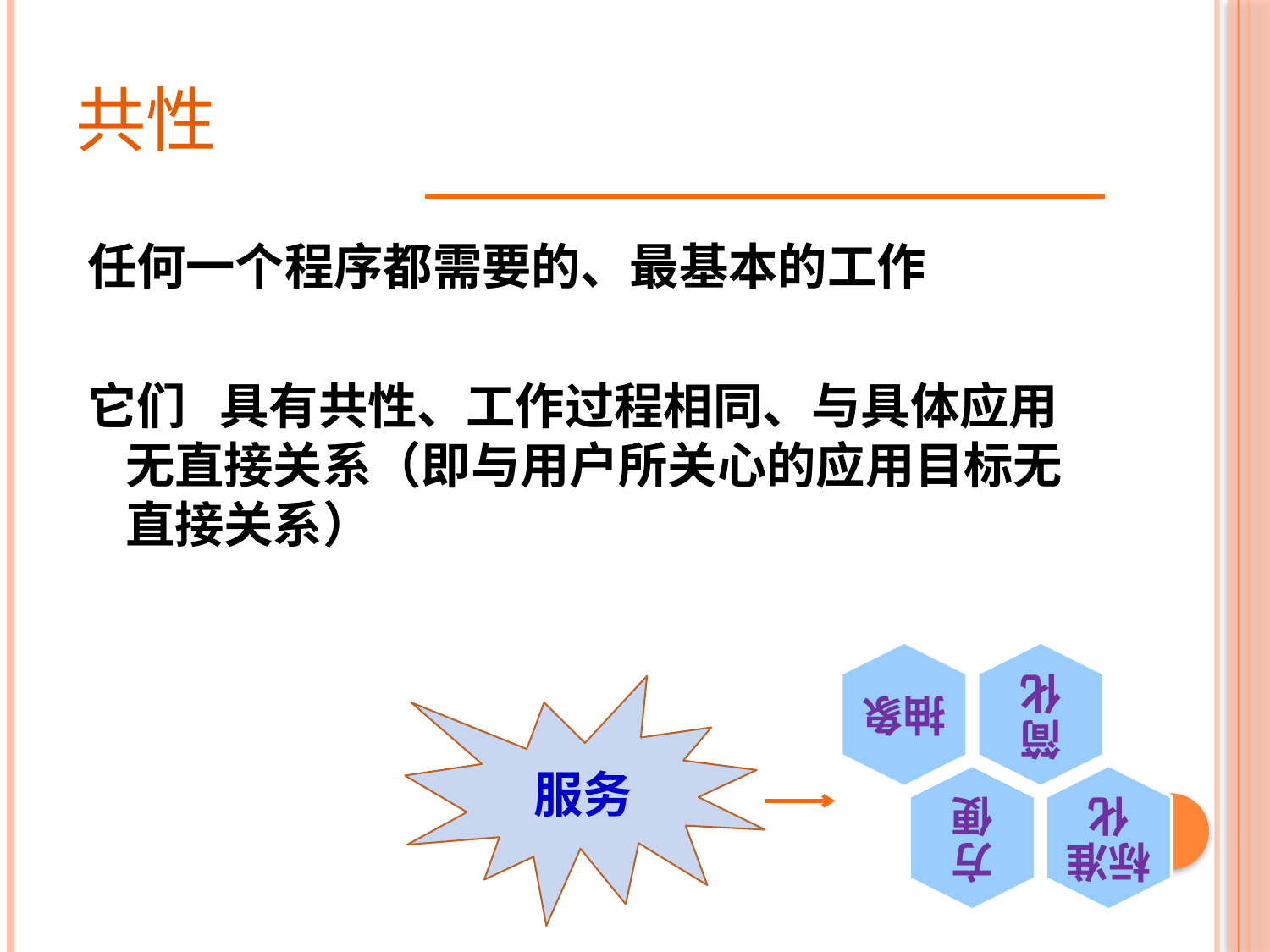

# 共性
任何一个程序都需要的、最基本的工作

它们   具有共性、工作过程相同、与具体应用无直接关系（即与用户所关心的应用目标无直接关系）
简化
抽象
方便
标准化
服务